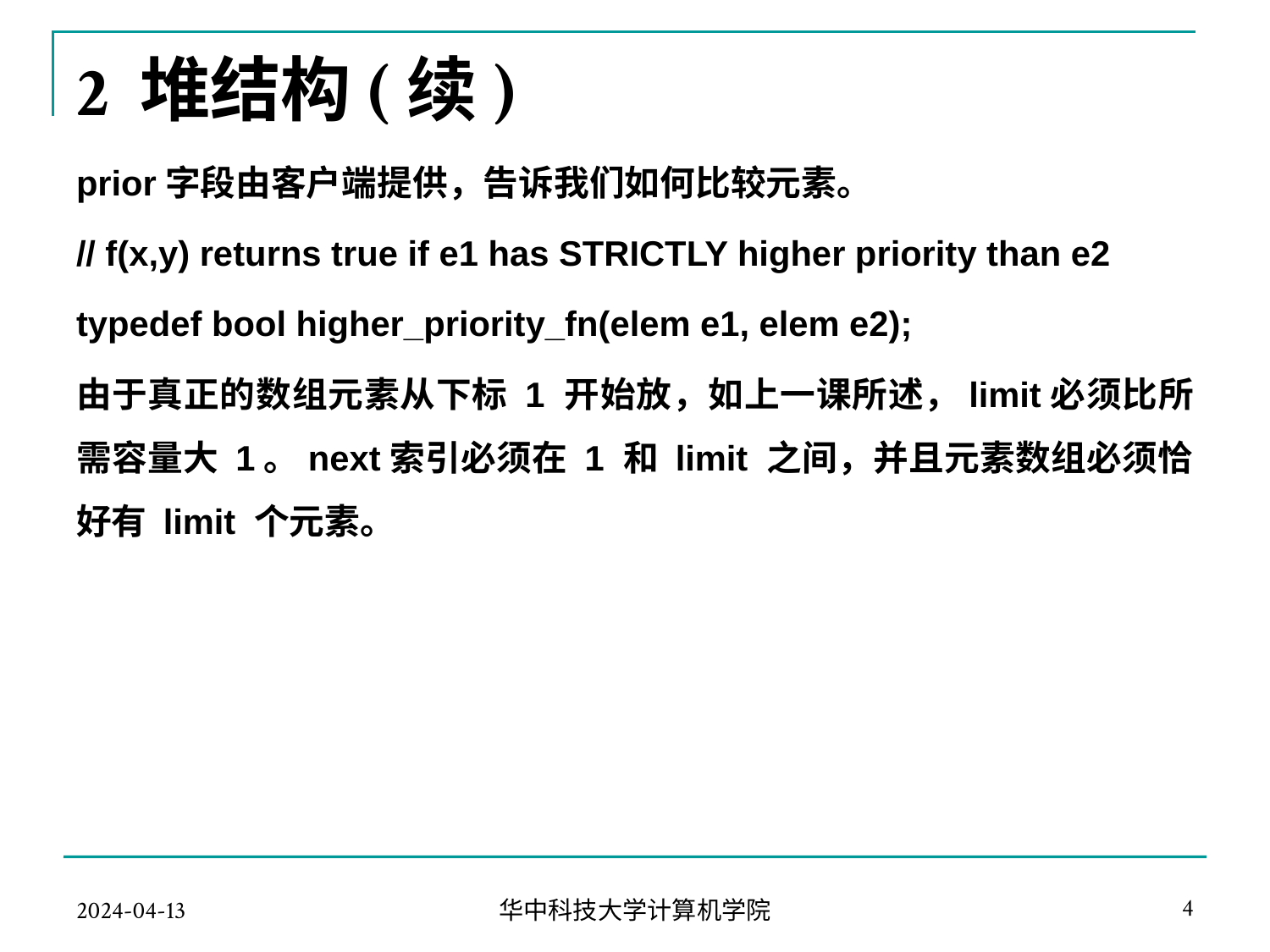

# 2 堆结构(续)
prior字段由客户端提供，告诉我们如何比较元素。
// f(x,y) returns true if e1 has STRICTLY higher priority than e2
typedef bool higher_priority_fn(elem e1, elem e2);
由于真正的数组元素从下标 1 开始放，如上一课所述，limit必须比所需容量大 1。next索引必须在 1 和 limit 之间，并且元素数组必须恰好有 limit 个元素。
2024-04-13
4
华中科技大学计算机学院